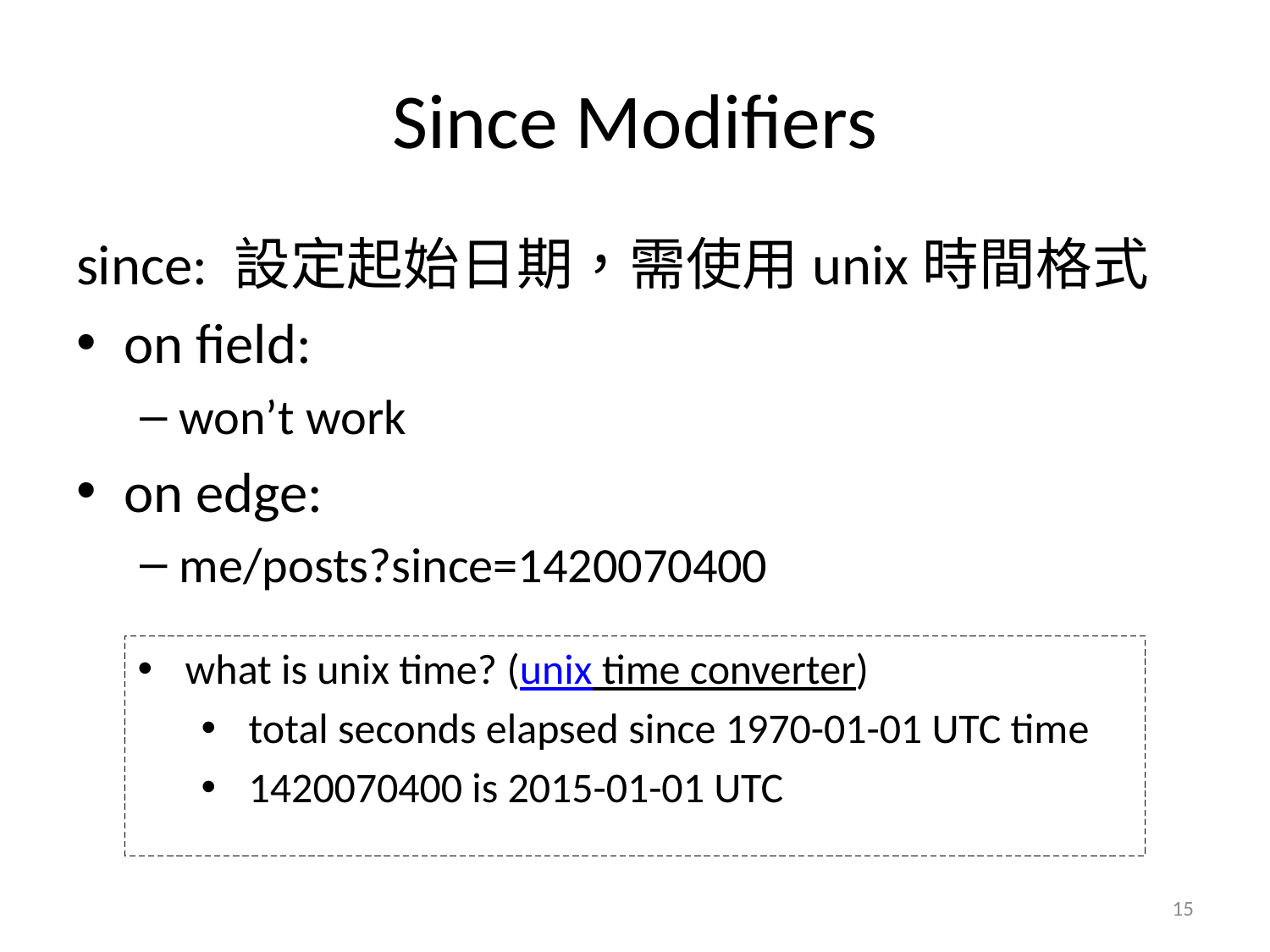

# Since Modifiers
since: 設定起始日期，需使用unix時間格式
on field:
won’t work
on edge:
me/posts?since=1420070400

what is unix time? (unix time converter)
total seconds elapsed since 1970-01-01 UTC time
1420070400 is 2015-01-01 UTC
15